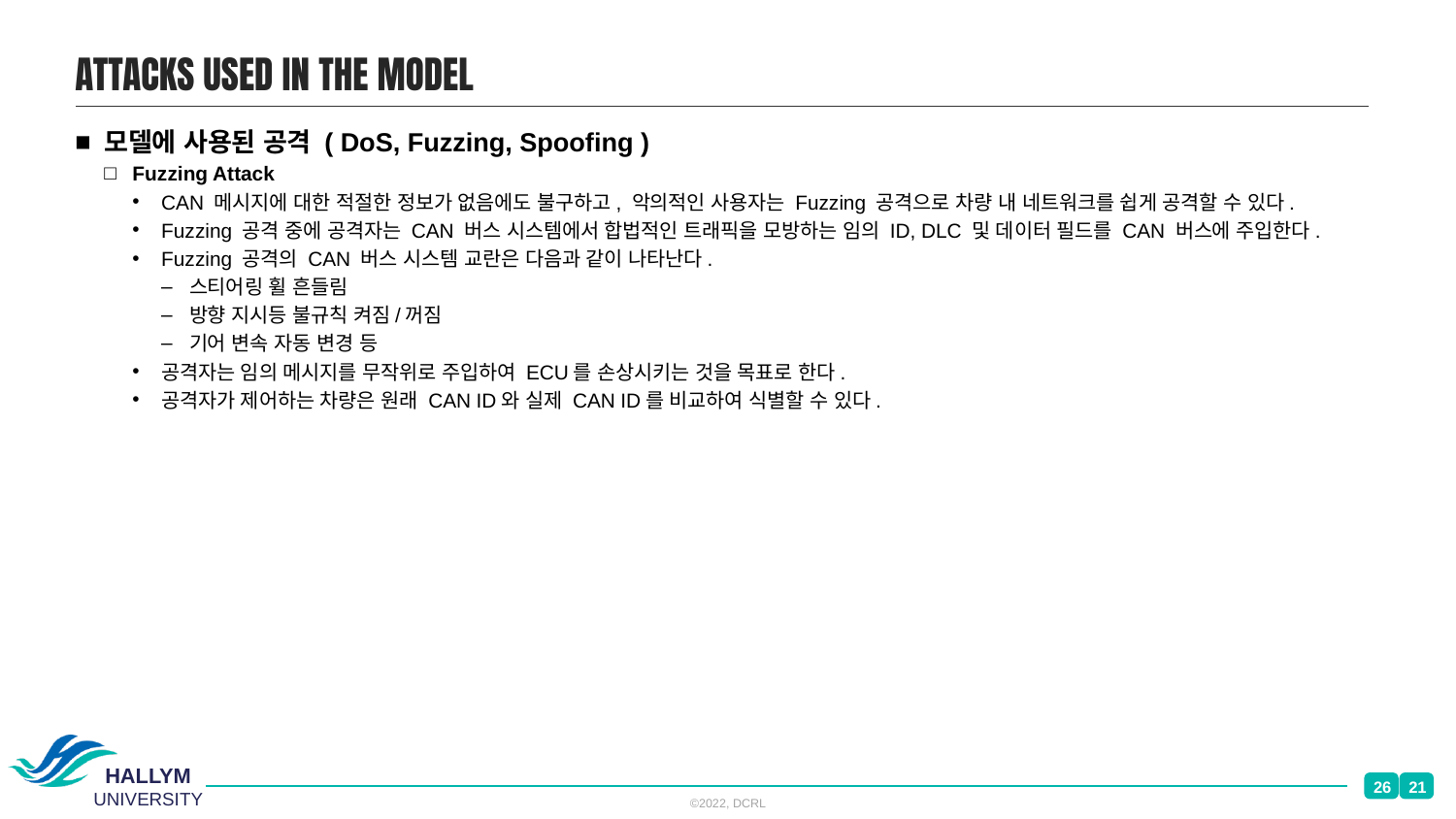

# ATTACKS USED IN THE MODEL
모델에 사용된 공격 ( DoS, Fuzzing, Spoofing )
Fuzzing Attack
CAN 메시지에 대한 적절한 정보가 없음에도 불구하고, 악의적인 사용자는 Fuzzing 공격으로 차량 내 네트워크를 쉽게 공격할 수 있다.
Fuzzing 공격 중에 공격자는 CAN 버스 시스템에서 합법적인 트래픽을 모방하는 임의 ID, DLC 및 데이터 필드를 CAN 버스에 주입한다.
Fuzzing 공격의 CAN 버스 시스템 교란은 다음과 같이 나타난다.
스티어링 휠 흔들림
방향 지시등 불규칙 켜짐/꺼짐
기어 변속 자동 변경 등
공격자는 임의 메시지를 무작위로 주입하여 ECU를 손상시키는 것을 목표로 한다.
공격자가 제어하는 차량은 원래 CAN ID와 실제 CAN ID를 비교하여 식별할 수 있다.